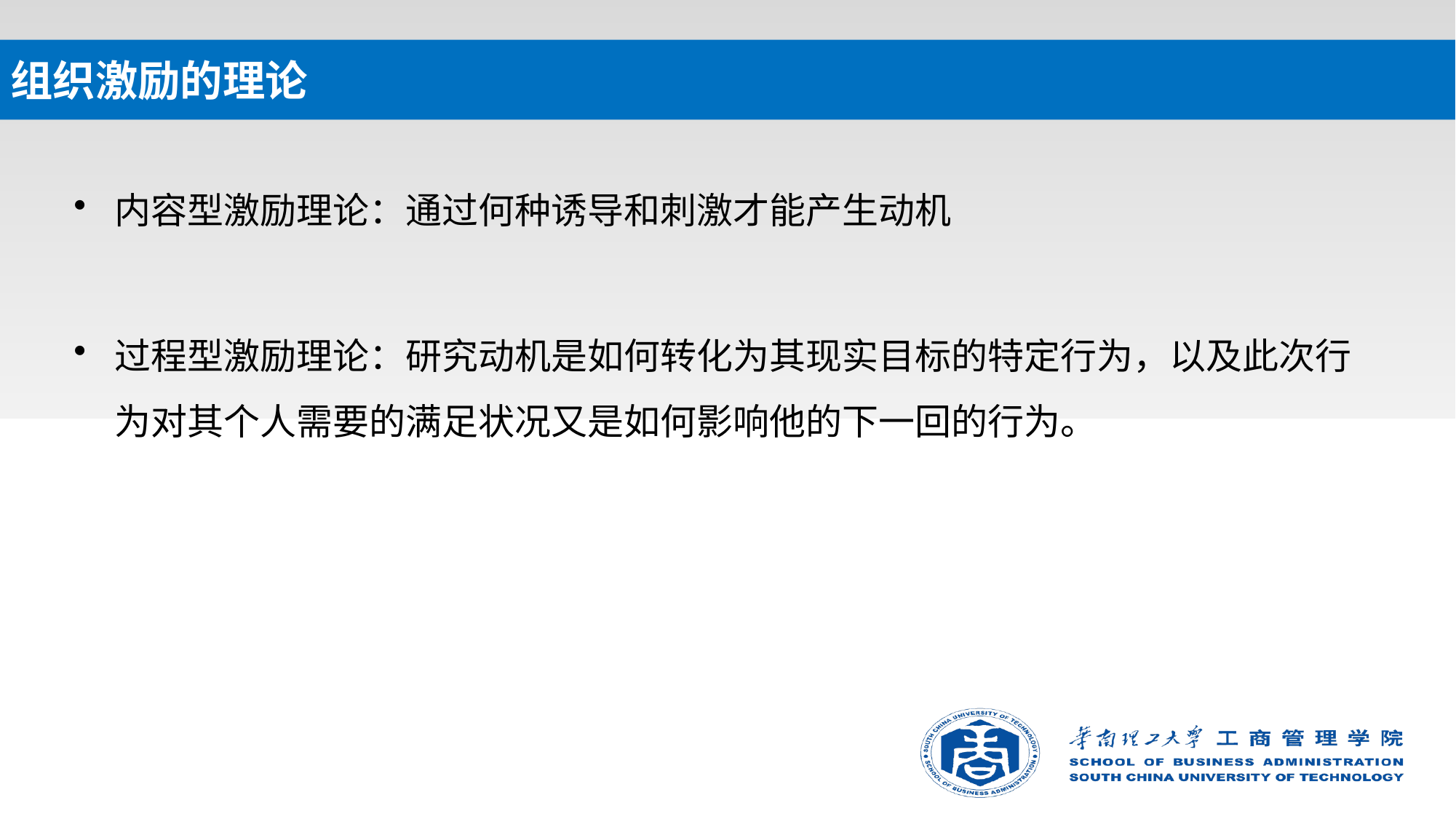

# 组织激励的理论
内容型激励理论：通过何种诱导和刺激才能产生动机

过程型激励理论：研究动机是如何转化为其现实目标的特定行为，以及此次行为对其个人需要的满足状况又是如何影响他的下一回的行为。